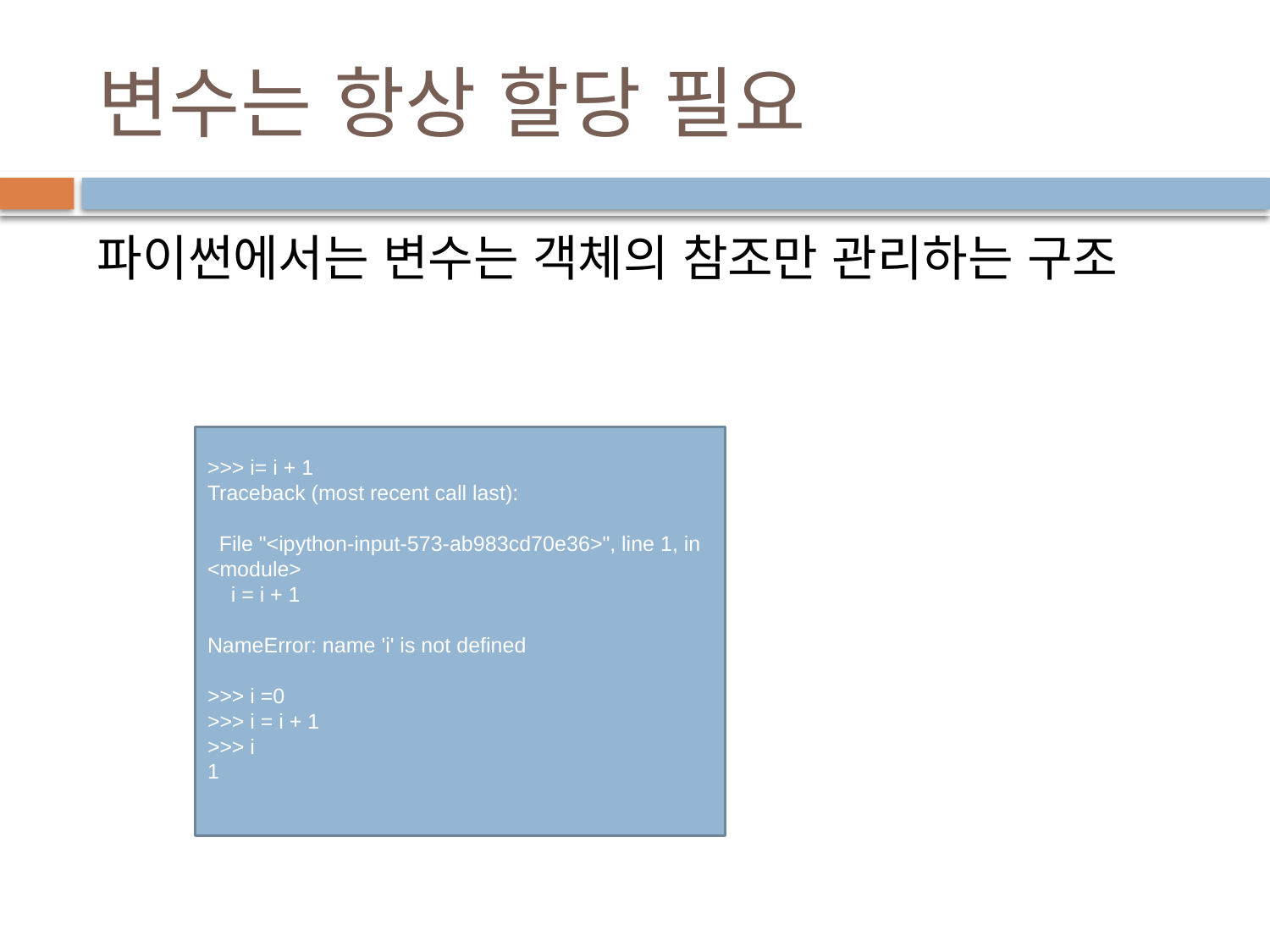

# 변수는 항상 할당 필요
파이썬에서는 변수는 객체의 참조만 관리하는 구조
>>> i= i + 1
Traceback (most recent call last):

  File "<ipython-input-573-ab983cd70e36>", line 1, in <module>
    i = i + 1

NameError: name 'i' is not defined

>>> i =0
>>> i = i + 1
>>> i
1